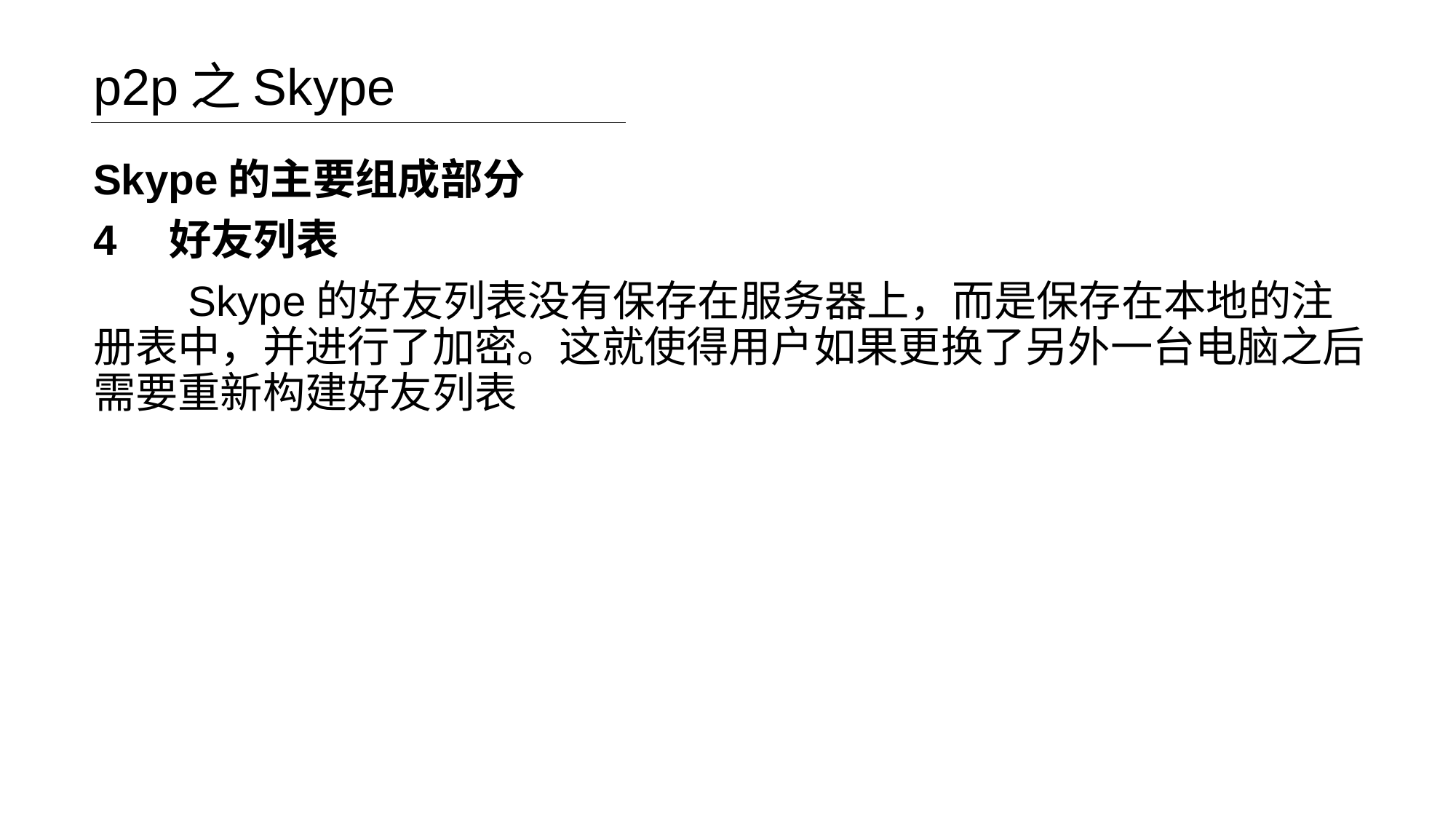

# p2p之Skype
Skype的主要组成部分
4　好友列表
　　Skype的好友列表没有保存在服务器上，而是保存在本地的注册表中，并进行了加密。这就使得用户如果更换了另外一台电脑之后需要重新构建好友列表